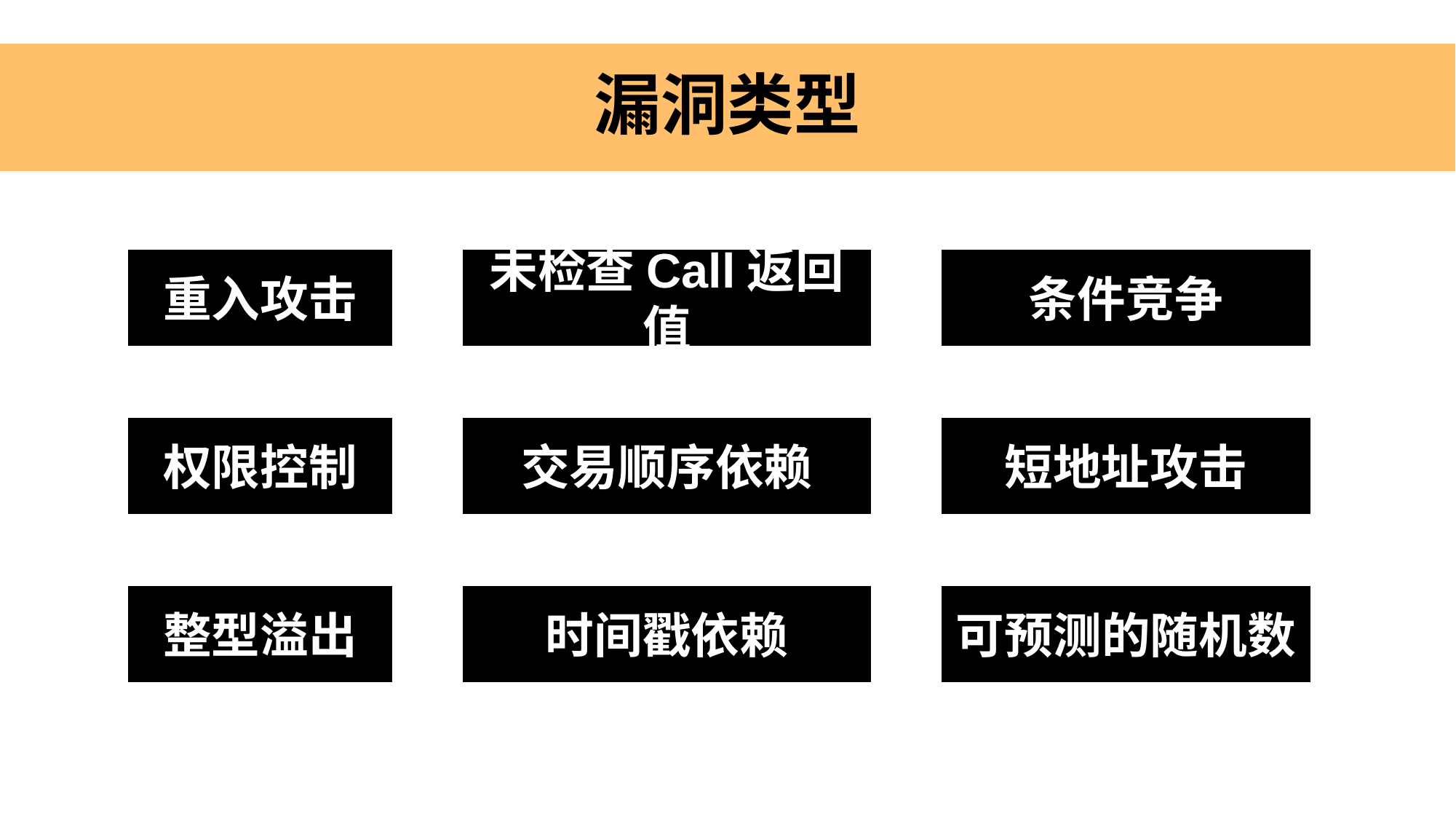

# 漏洞类型
条件竞争
重入攻击
未检查Call返回值
短地址攻击
权限控制
交易顺序依赖
可预测的随机数
时间戳依赖
整型溢出